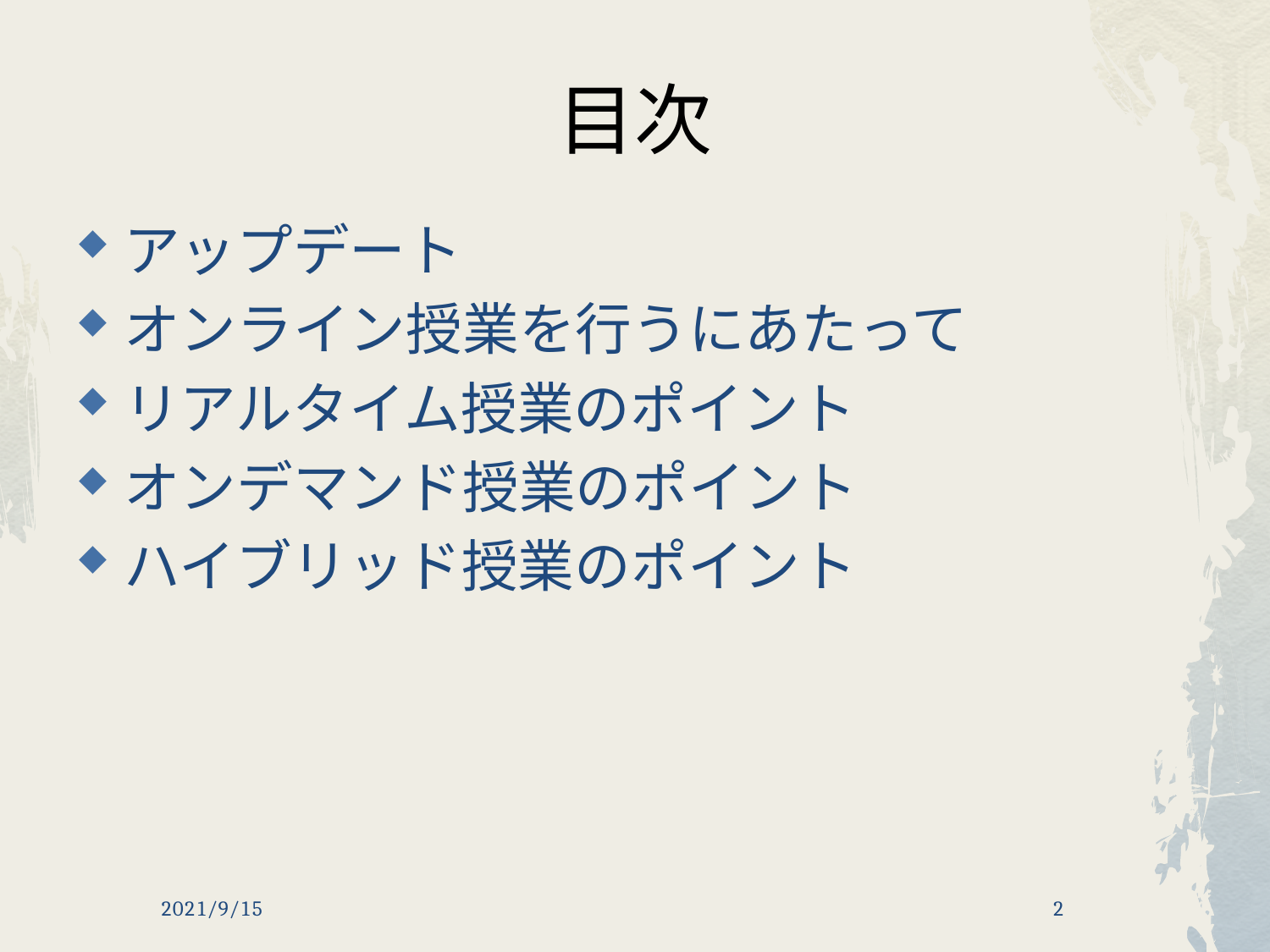

# 目次
アップデート
オンライン授業を行うにあたって
リアルタイム授業のポイント
オンデマンド授業のポイント
ハイブリッド授業のポイント

2021/9/15
2